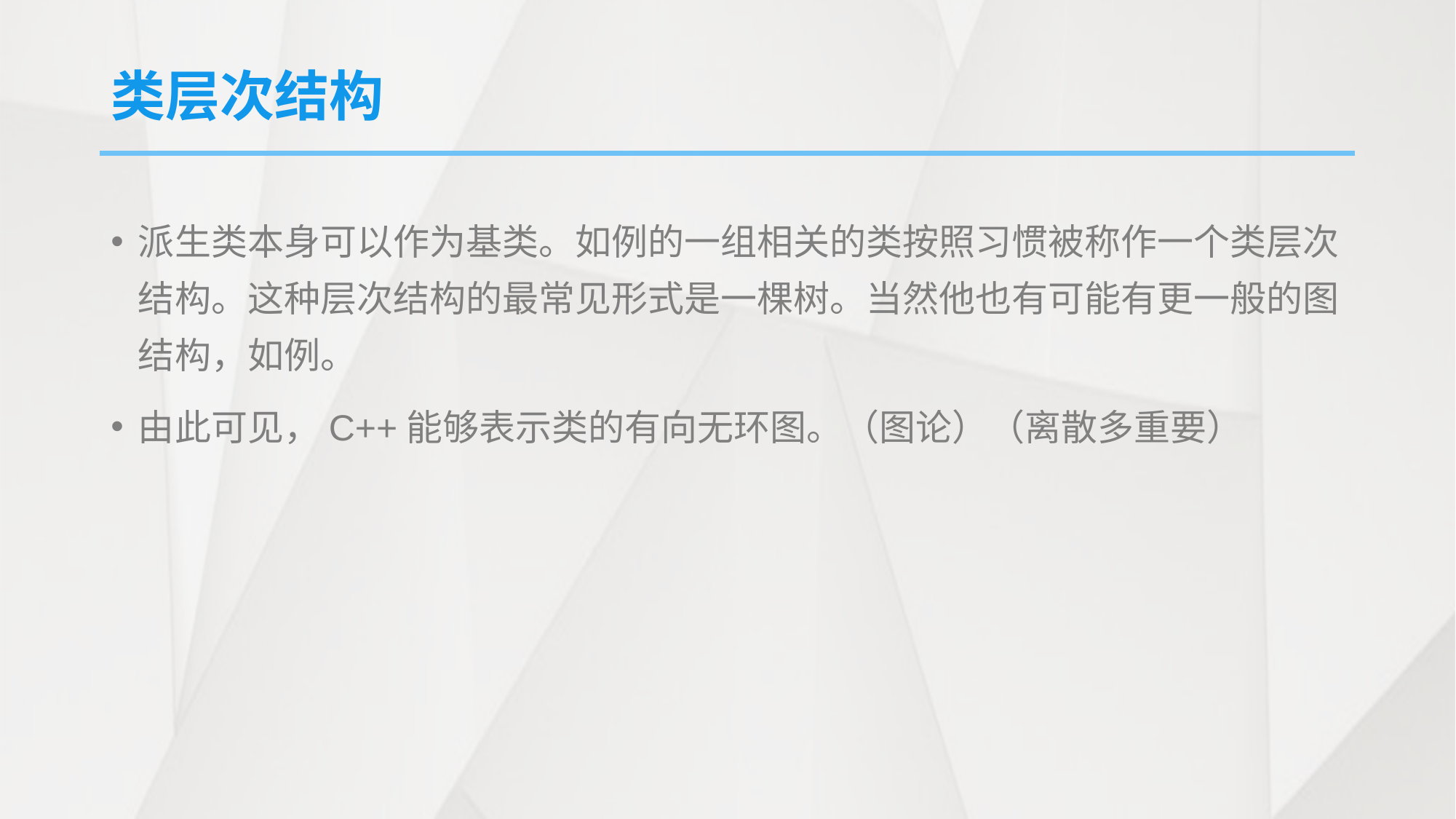

# 类层次结构
派生类本身可以作为基类。如例的一组相关的类按照习惯被称作一个类层次结构。这种层次结构的最常见形式是一棵树。当然他也有可能有更一般的图结构，如例。
由此可见，C++能够表示类的有向无环图。（图论）（离散多重要）